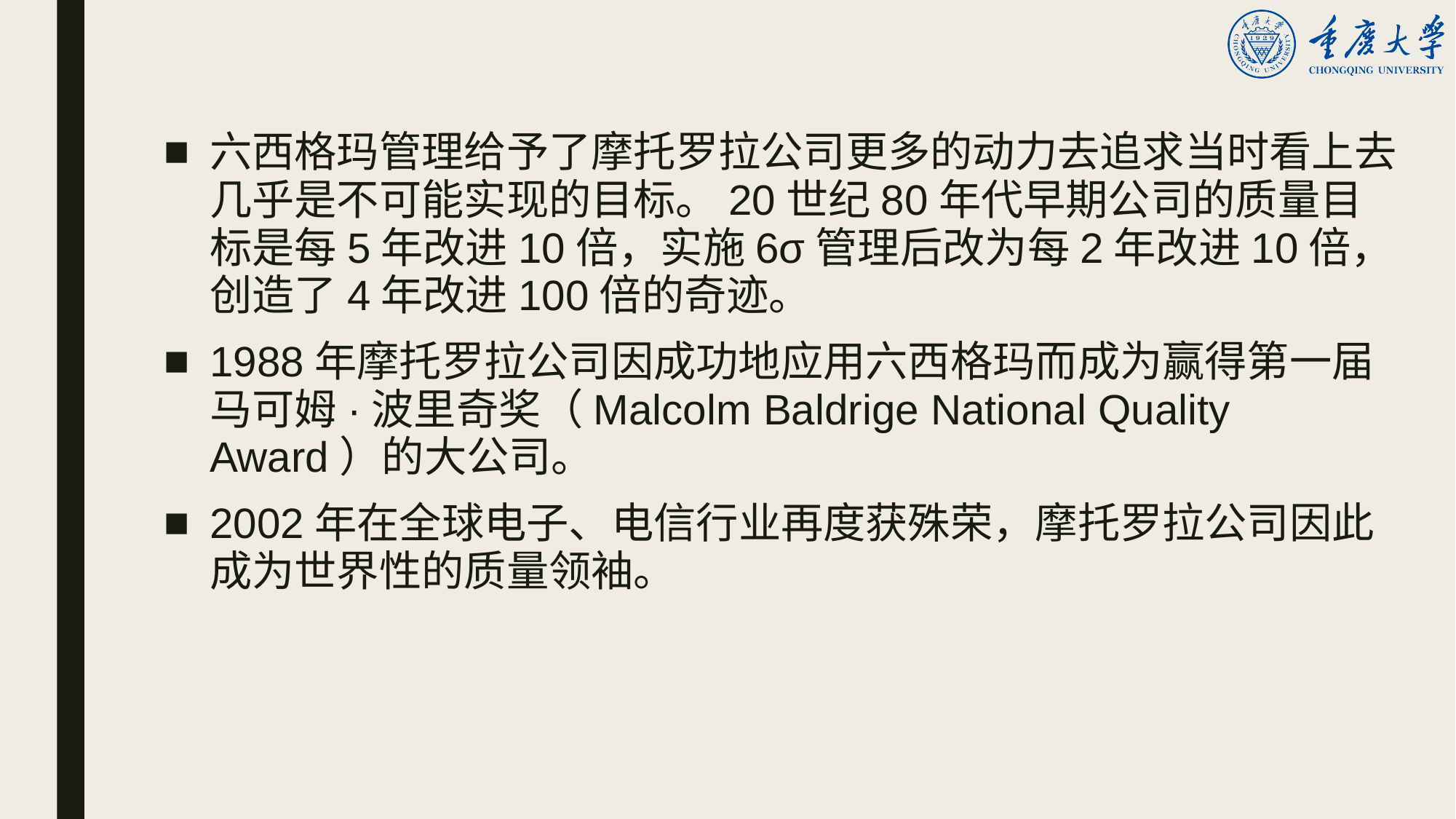

六西格玛管理给予了摩托罗拉公司更多的动力去追求当时看上去几乎是不可能实现的目标。20世纪80年代早期公司的质量目标是每5年改进10倍，实施6σ管理后改为每2年改进10倍，创造了4年改进100倍的奇迹。
1988年摩托罗拉公司因成功地应用六西格玛而成为赢得第一届马可姆·波里奇奖（Malcolm Baldrige National Quality Award）的大公司。
2002年在全球电子、电信行业再度获殊荣，摩托罗拉公司因此成为世界性的质量领袖。